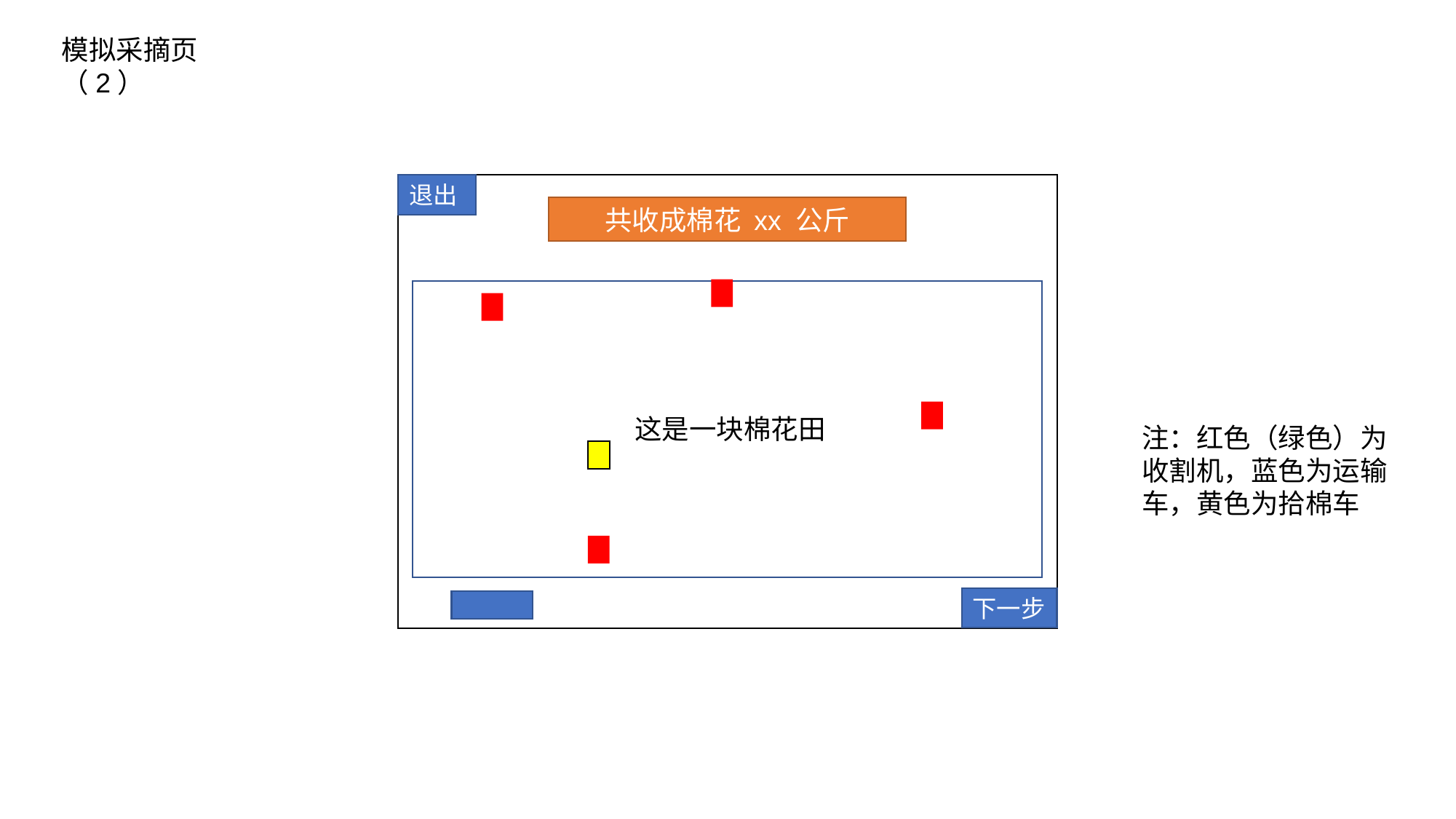

模拟采摘页（2）
退出

共收成棉花 xx 公斤

这是一块棉花田
注：红色（绿色）为收割机，蓝色为运输车，黄色为拾棉车

下一步